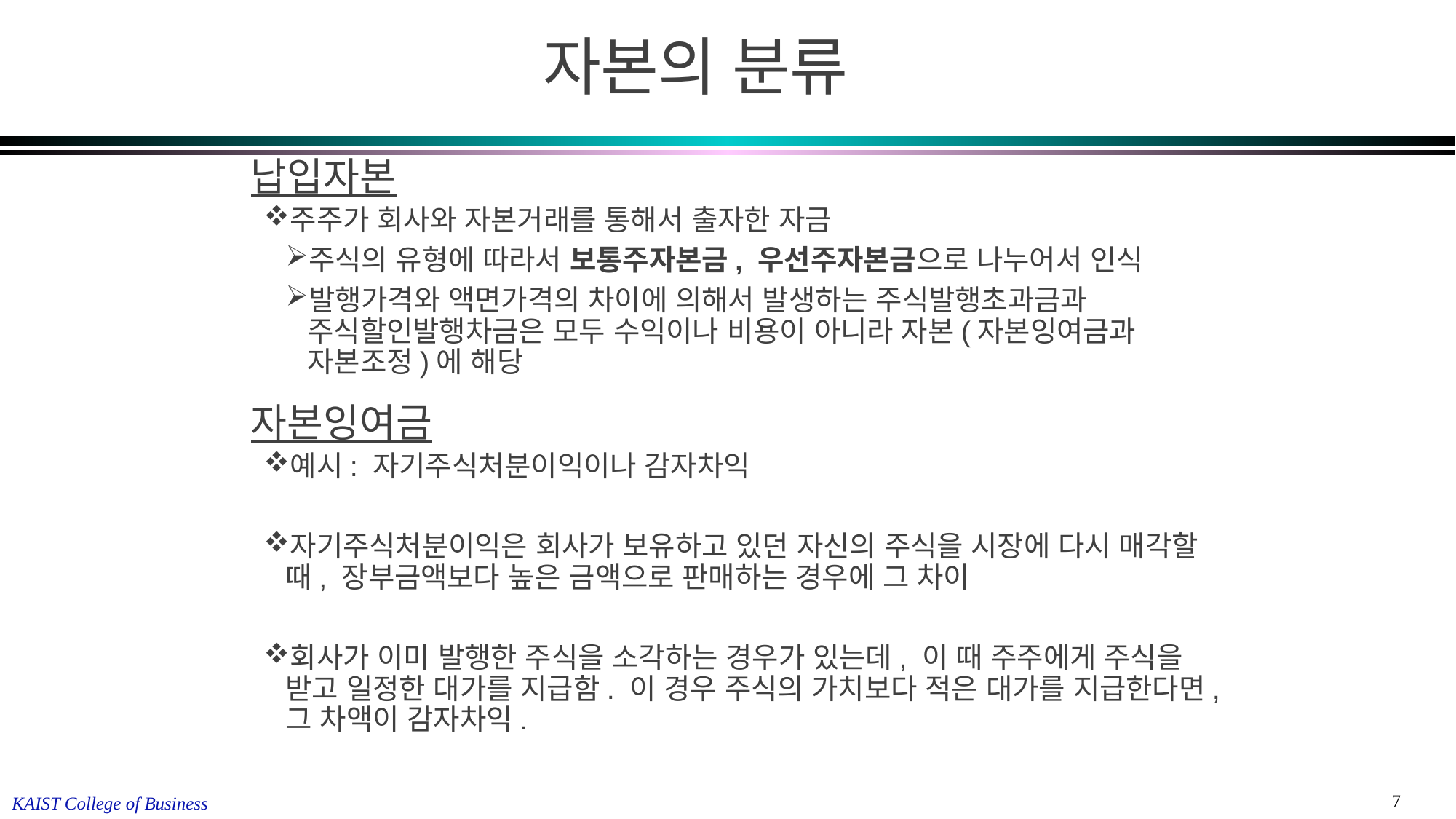

자본의 분류
납입자본
주주가 회사와 자본거래를 통해서 출자한 자금
주식의 유형에 따라서 보통주자본금, 우선주자본금으로 나누어서 인식
발행가격와 액면가격의 차이에 의해서 발생하는 주식발행초과금과 주식할인발행차금은 모두 수익이나 비용이 아니라 자본(자본잉여금과 자본조정)에 해당
자본잉여금
예시: 자기주식처분이익이나 감자차익

자기주식처분이익은 회사가 보유하고 있던 자신의 주식을 시장에 다시 매각할 때, 장부금액보다 높은 금액으로 판매하는 경우에 그 차이

회사가 이미 발행한 주식을 소각하는 경우가 있는데, 이 때 주주에게 주식을 받고 일정한 대가를 지급함. 이 경우 주식의 가치보다 적은 대가를 지급한다면, 그 차액이 감자차익.